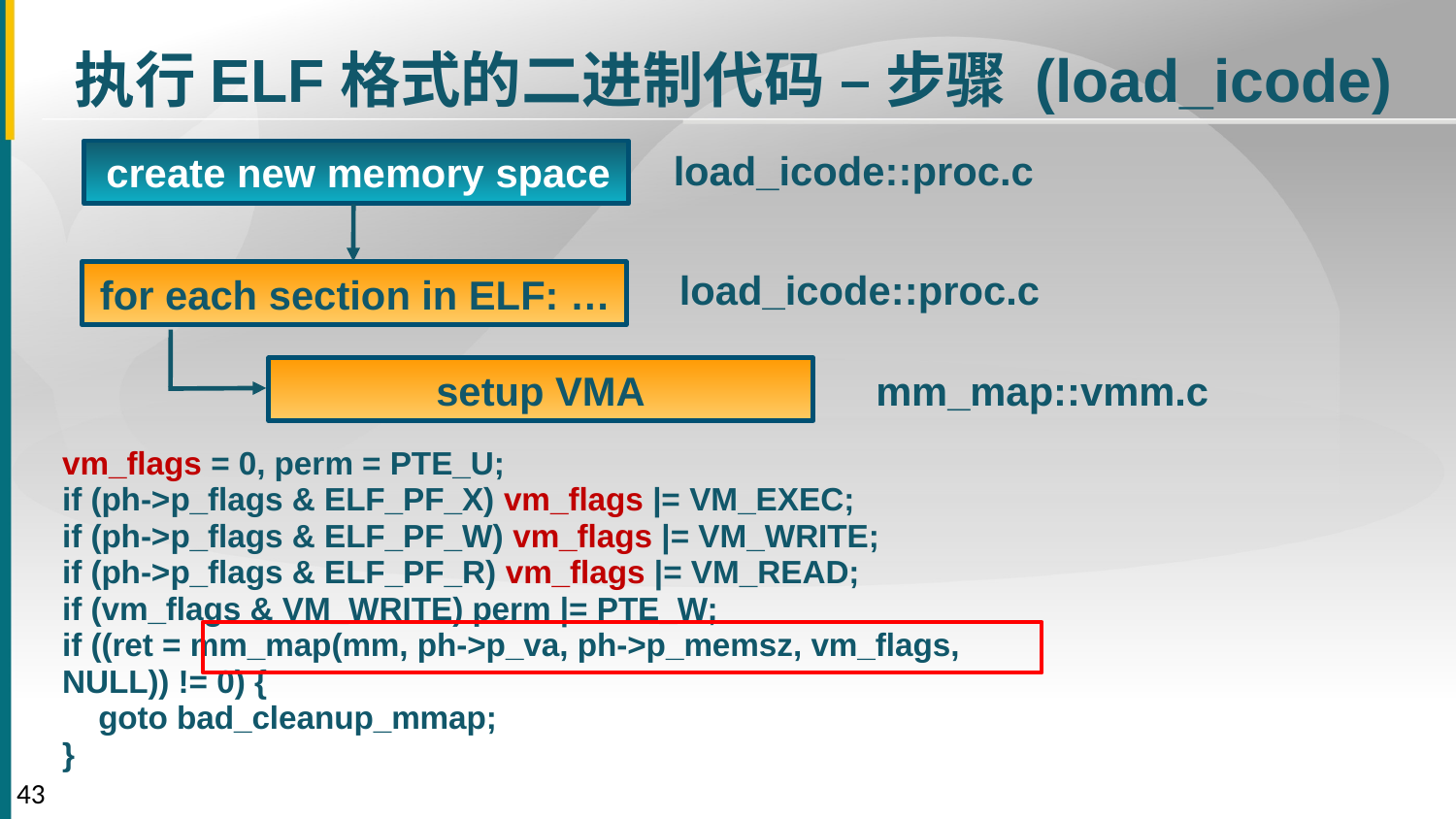

执行ELF格式的二进制代码 – 步骤 (load_icode)
load_icode::proc.c
create new memory space

load_icode::proc.c

for each section in ELF: …

setup VMA
mm_map::vmm.c
vm_flags = 0, perm = PTE_U;
if (ph->p_flags & ELF_PF_X) vm_flags |= VM_EXEC;
if (ph->p_flags & ELF_PF_W) vm_flags |= VM_WRITE;
if (ph->p_flags & ELF_PF_R) vm_flags |= VM_READ;
if (vm_flags & VM_WRITE) perm |= PTE_W;
if ((ret = mm_map(mm, ph->p_va, ph->p_memsz, vm_flags, NULL)) != 0) {
    goto bad_cleanup_mmap;
}

43